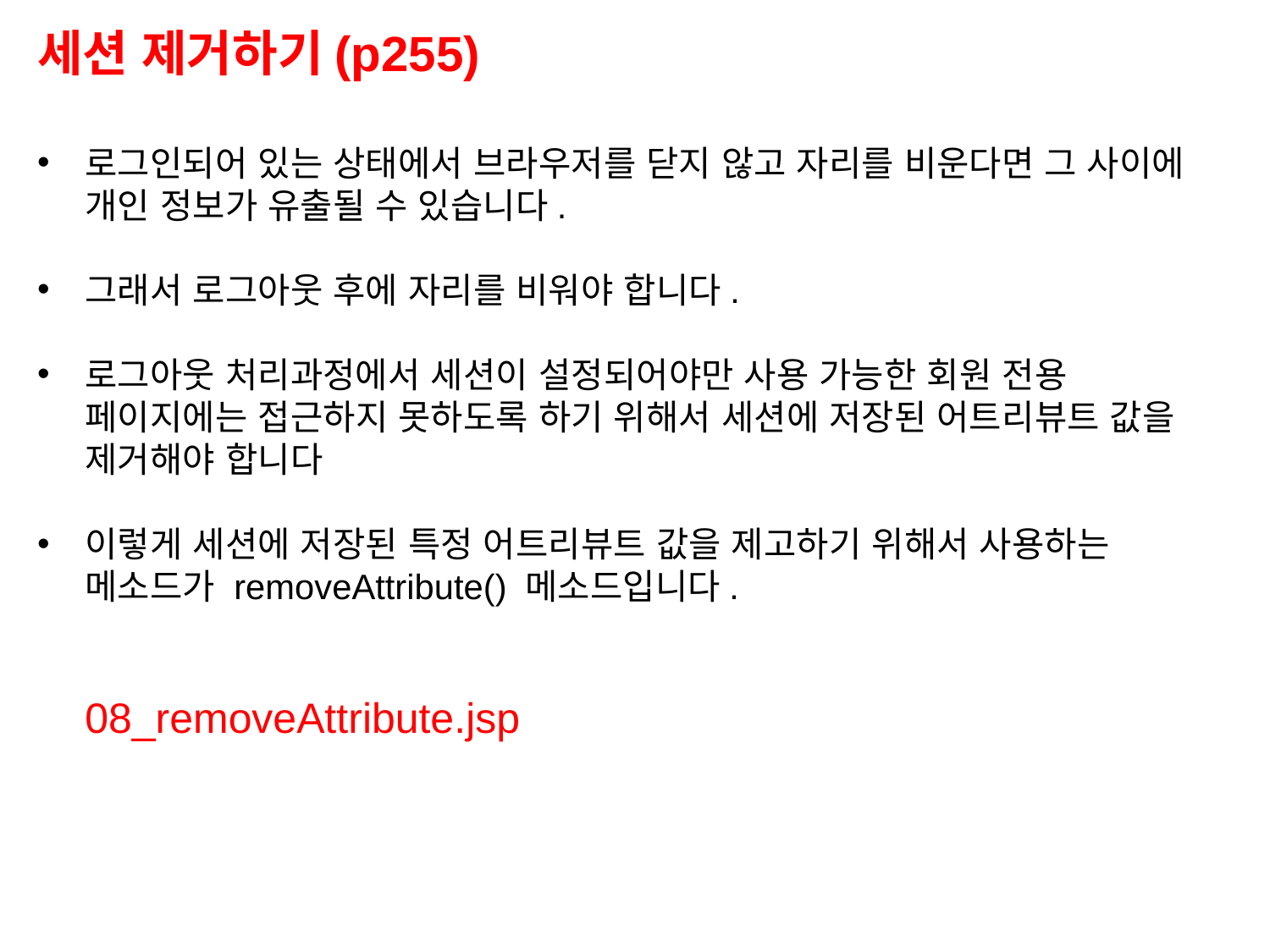

세션 제거하기(p255)

로그인되어 있는 상태에서 브라우저를 닫지 않고 자리를 비운다면 그 사이에 개인 정보가 유출될 수 있습니다.

그래서 로그아웃 후에 자리를 비워야 합니다.

로그아웃 처리과정에서 세션이 설정되어야만 사용 가능한 회원 전용 페이지에는 접근하지 못하도록 하기 위해서 세션에 저장된 어트리뷰트 값을 제거해야 합니다

이렇게 세션에 저장된 특정 어트리뷰트 값을 제고하기 위해서 사용하는 메소드가 removeAttribute() 메소드입니다.
08_removeAttribute.jsp